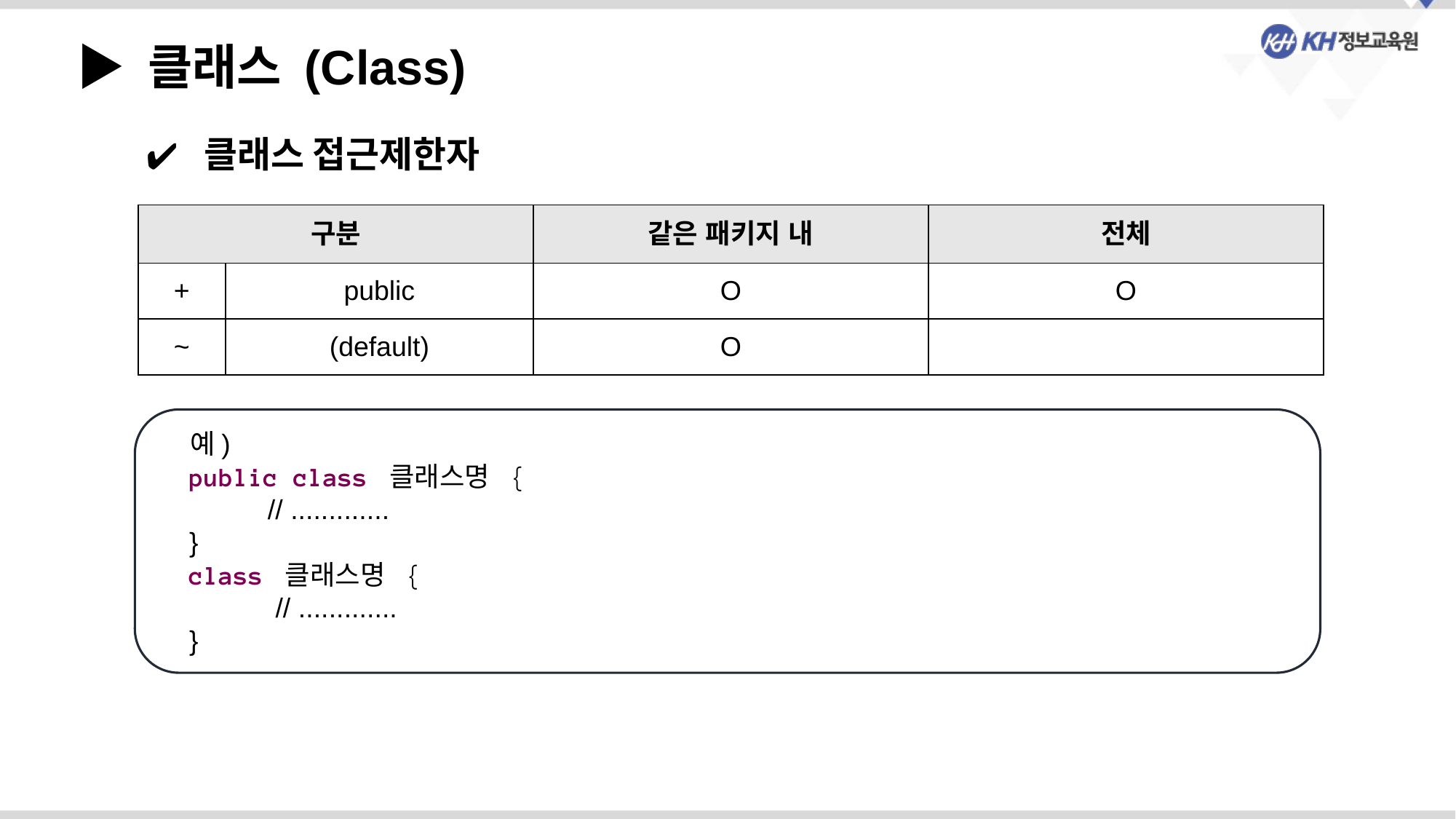

▶ 클래스 (Class)
 클래스 접근제한자
| 구분 |  | 같은 패키지 내 | 전체 |
| --- | --- | --- | --- |
| + | public | O | O |
| ~ | (default) | O |  |
    예)
    public class 클래스명 {
	// .............
    }
    class 클래스명 {
	 // .............
    }